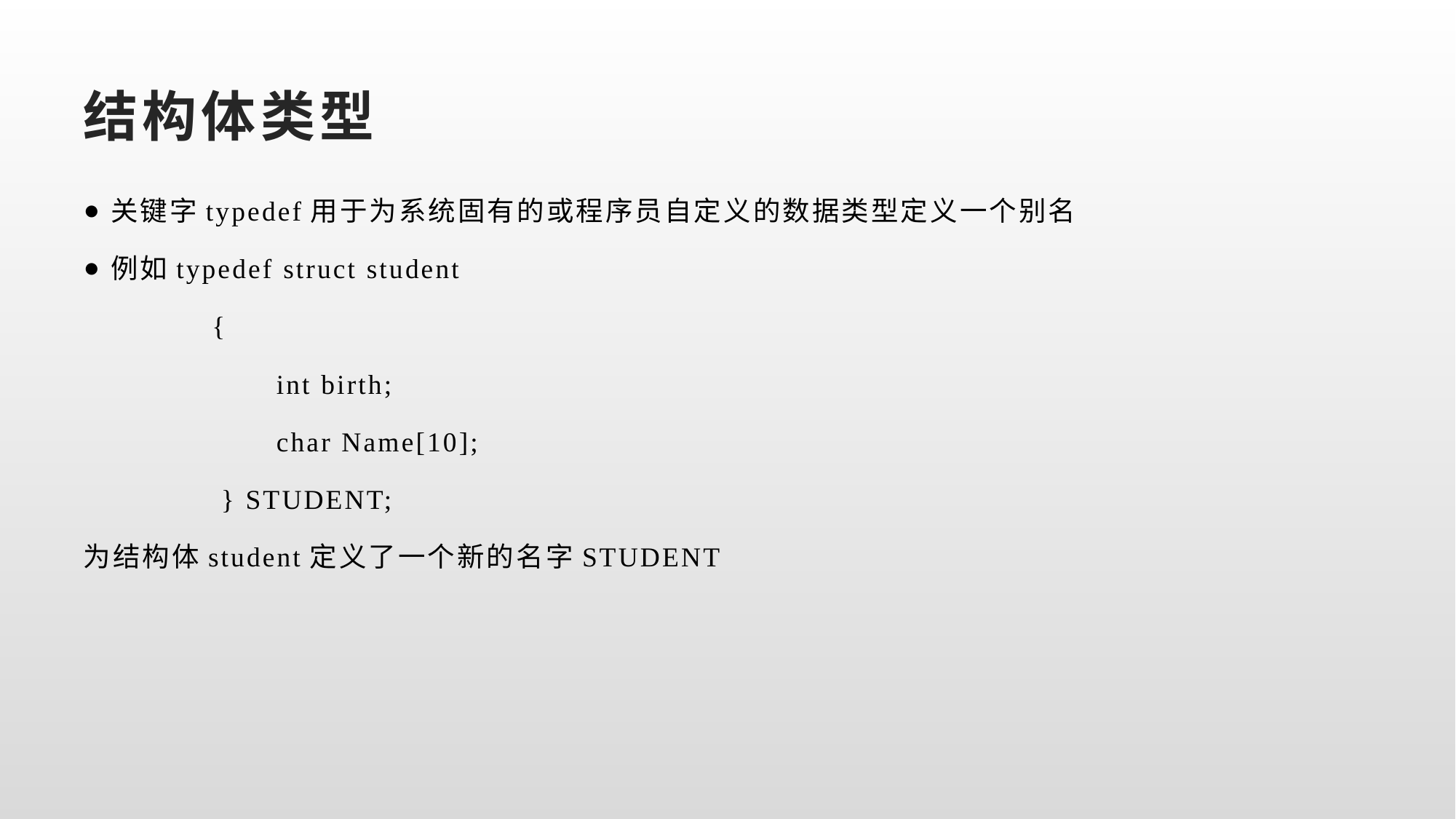

# 结构体类型
关键字typedef用于为系统固有的或程序员自定义的数据类型定义一个别名
例如typedef struct student
              {
                     int birth;
                     char Name[10];
               } STUDENT;
为结构体student定义了一个新的名字STUDENT